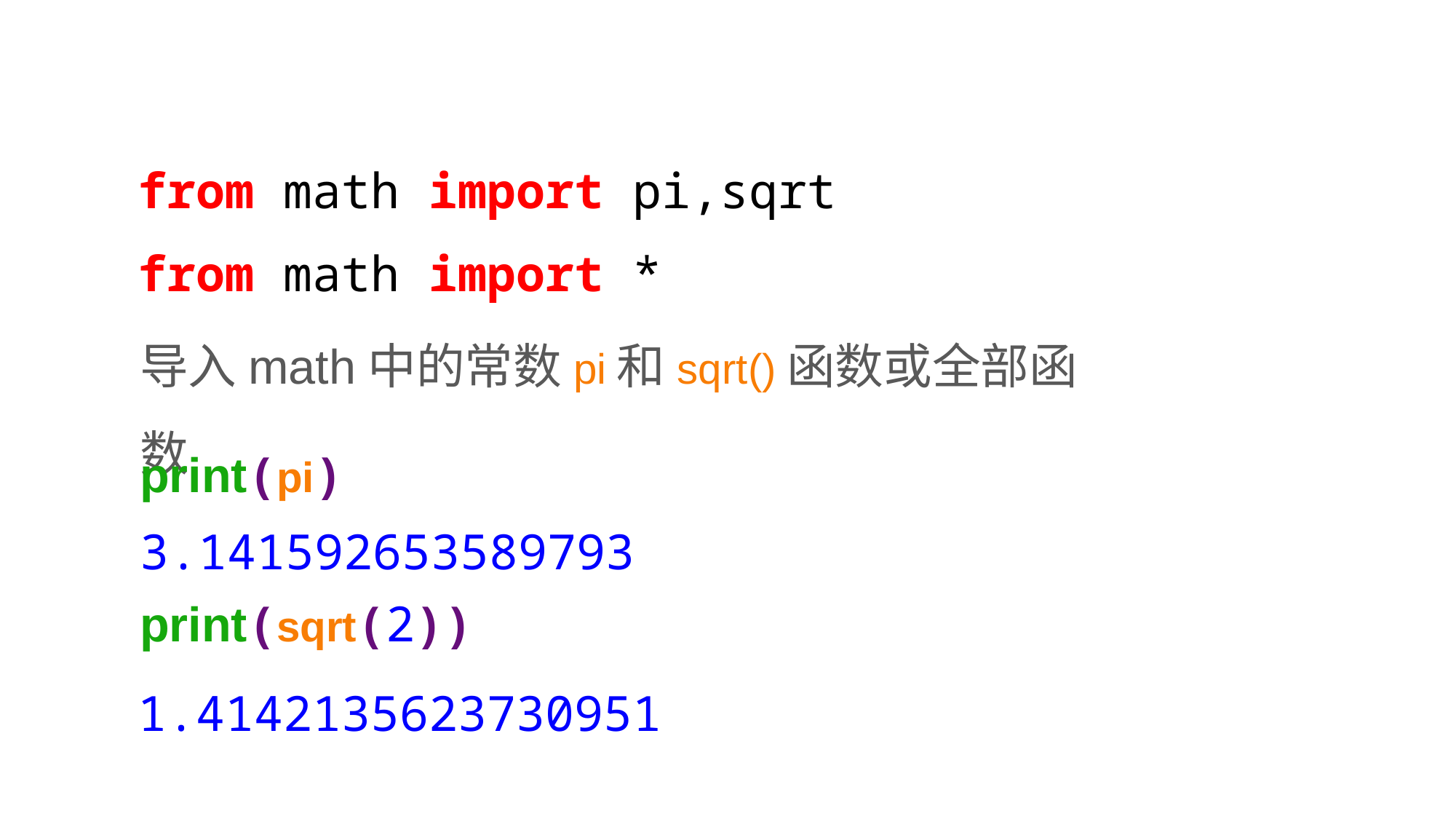

from math import pi,sqrt
from math import *
导入math中的常数pi和sqrt()函数或全部函数
print(pi)
3.141592653589793
print(sqrt(2))
1.4142135623730951